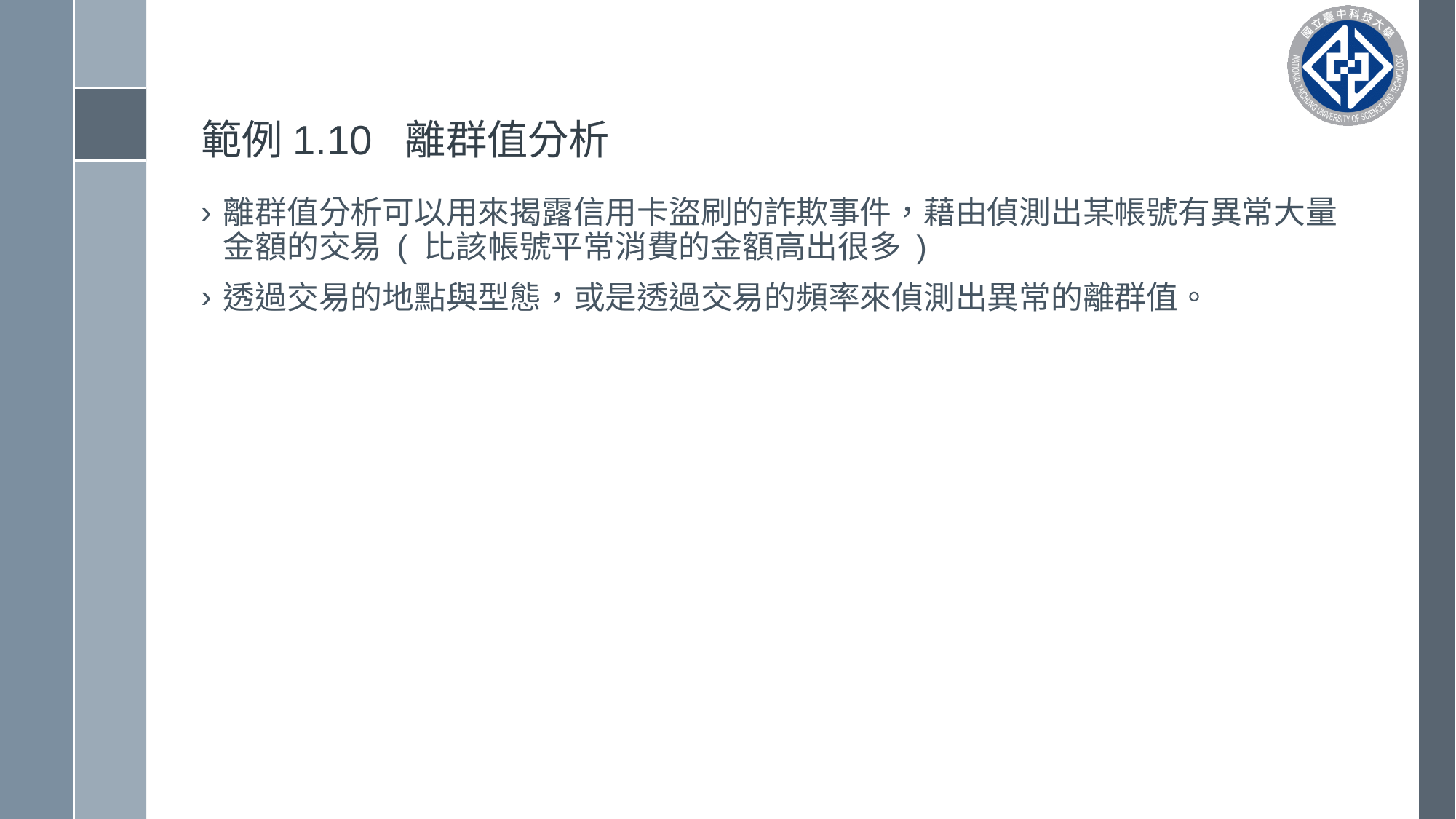

# 範例1.10  離群值分析
離群值分析可以用來揭露信用卡盜刷的詐欺事件，藉由偵測出某帳號有異常大量金額的交易 ( 比該帳號平常消費的金額高出很多 )
透過交易的地點與型態，或是透過交易的頻率來偵測出異常的離群值。